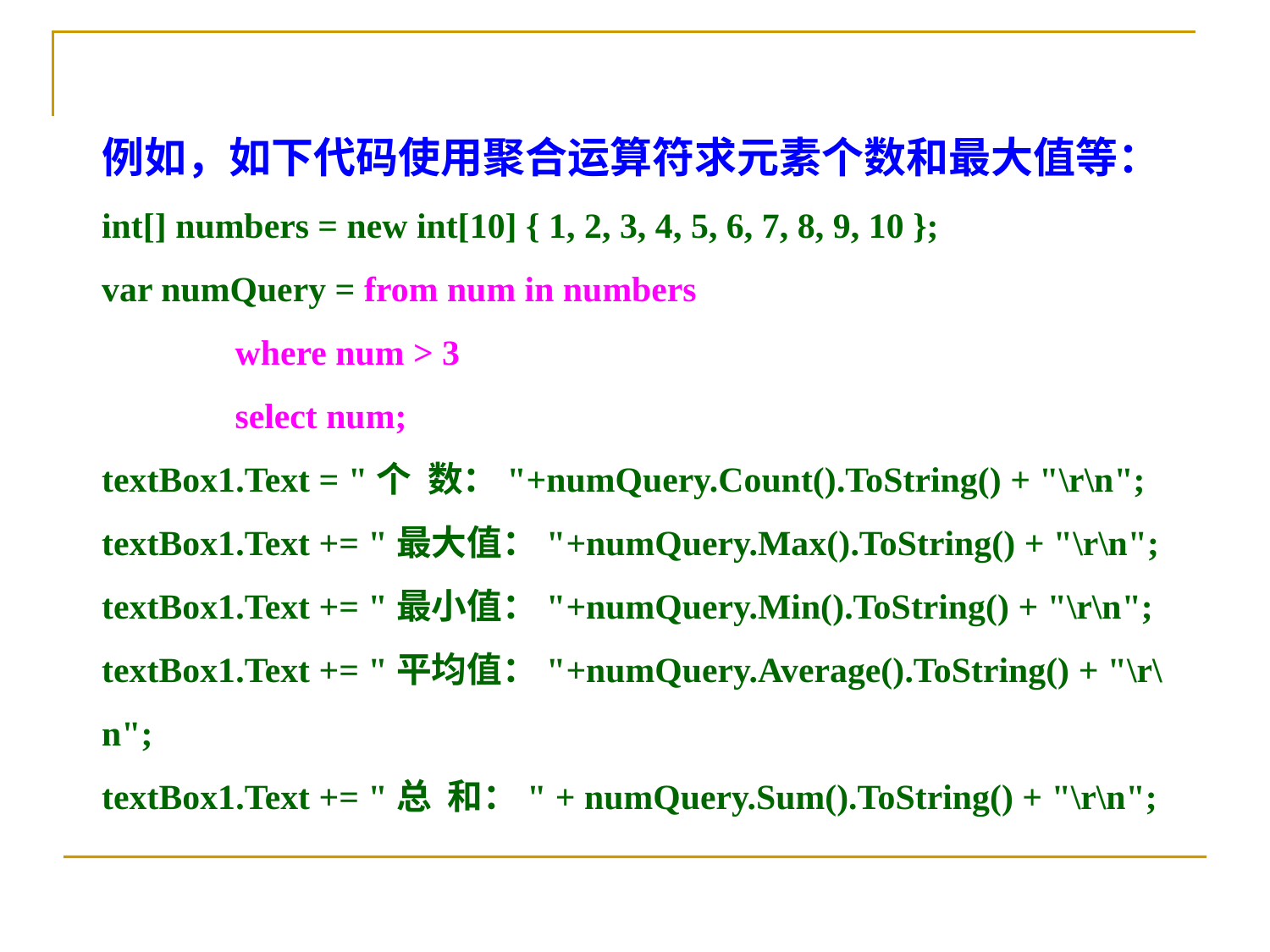

例如，如下代码使用聚合运算符求元素个数和最大值等：
int[] numbers = new int[10] { 1, 2, 3, 4, 5, 6, 7, 8, 9, 10 };
var numQuery = from num in numbers
               where num > 3
               select num;
textBox1.Text = "个  数："+numQuery.Count().ToString() + "\r\n";
textBox1.Text += "最大值："+numQuery.Max().ToString() + "\r\n";
textBox1.Text += "最小值："+numQuery.Min().ToString() + "\r\n";
textBox1.Text += "平均值："+numQuery.Average().ToString() + "\r\n";
textBox1.Text += "总  和：" + numQuery.Sum().ToString() + "\r\n";